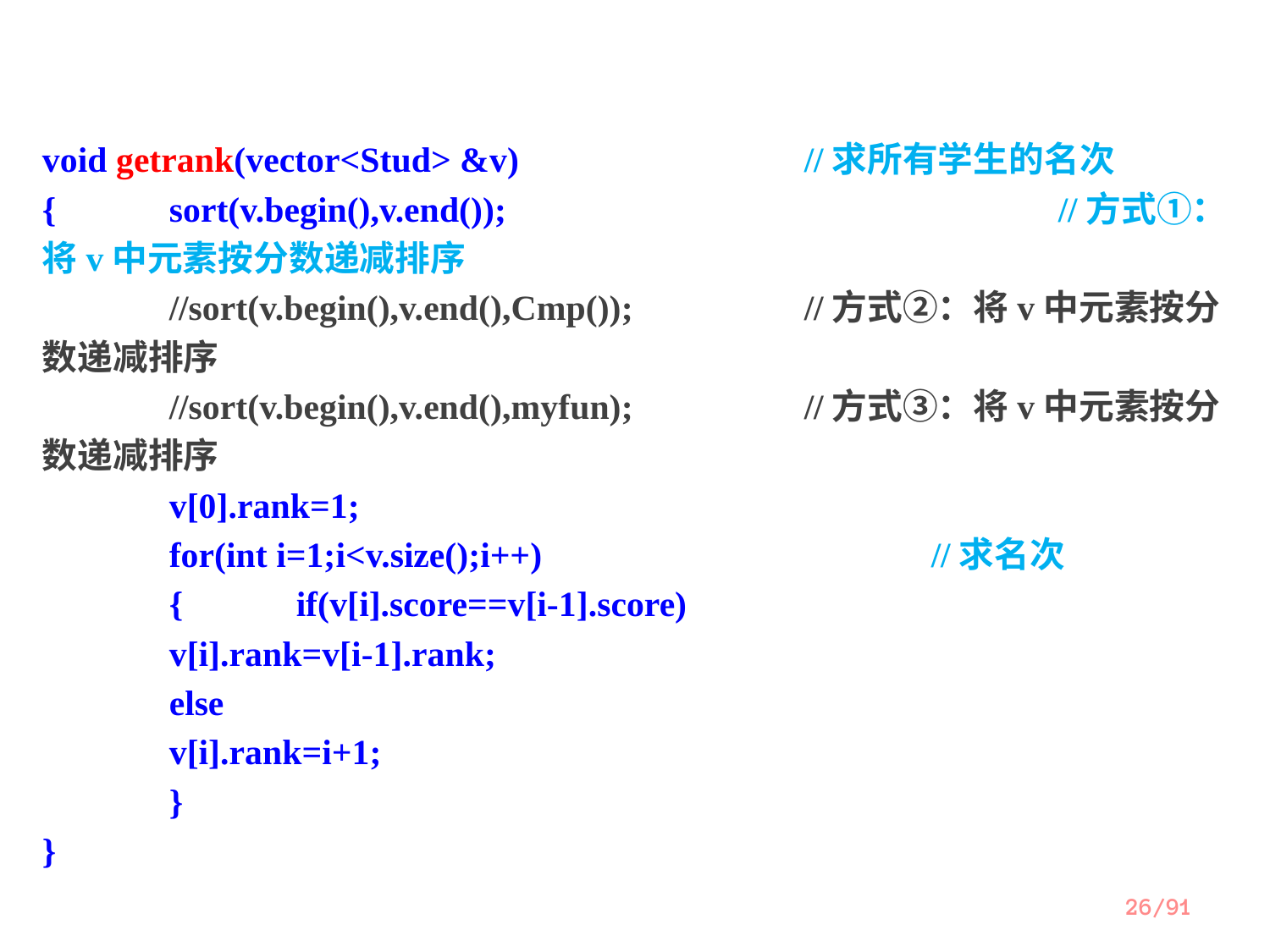

void getrank(vector<Stud> &v)			//求所有学生的名次
{   	sort(v.begin(),v.end());					//方式①：将v中元素按分数递减排序
    	//sort(v.begin(),v.end(),Cmp());		//方式②：将v中元素按分数递减排序
    	//sort(v.begin(),v.end(),myfun);		//方式③：将v中元素按分数递减排序
    	v[0].rank=1;
    	for(int i=1;i<v.size();i++)				//求名次
    	{	if(v[i].score==v[i-1].score)
             	v[i].rank=v[i-1].rank;
        	else
            	v[i].rank=i+1;
    	}
}
26/91